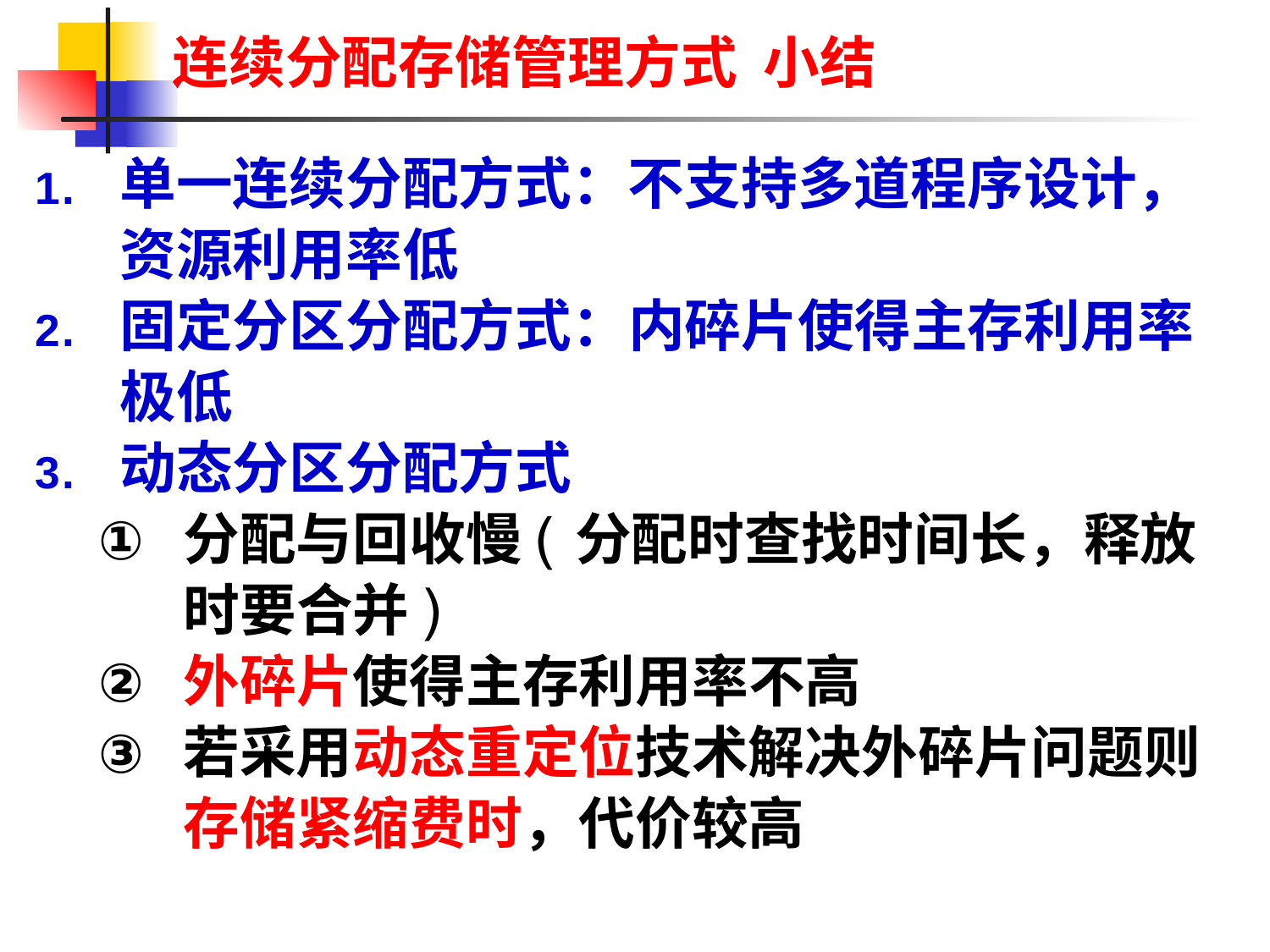

# 连续分配存储管理方式  小结
单一连续分配方式：不支持多道程序设计，资源利用率低
固定分区分配方式：内碎片使得主存利用率极低
动态分区分配方式
分配与回收慢(分配时查找时间长，释放时要合并)
外碎片使得主存利用率不高
若采用动态重定位技术解决外碎片问题则存储紧缩费时，代价较高